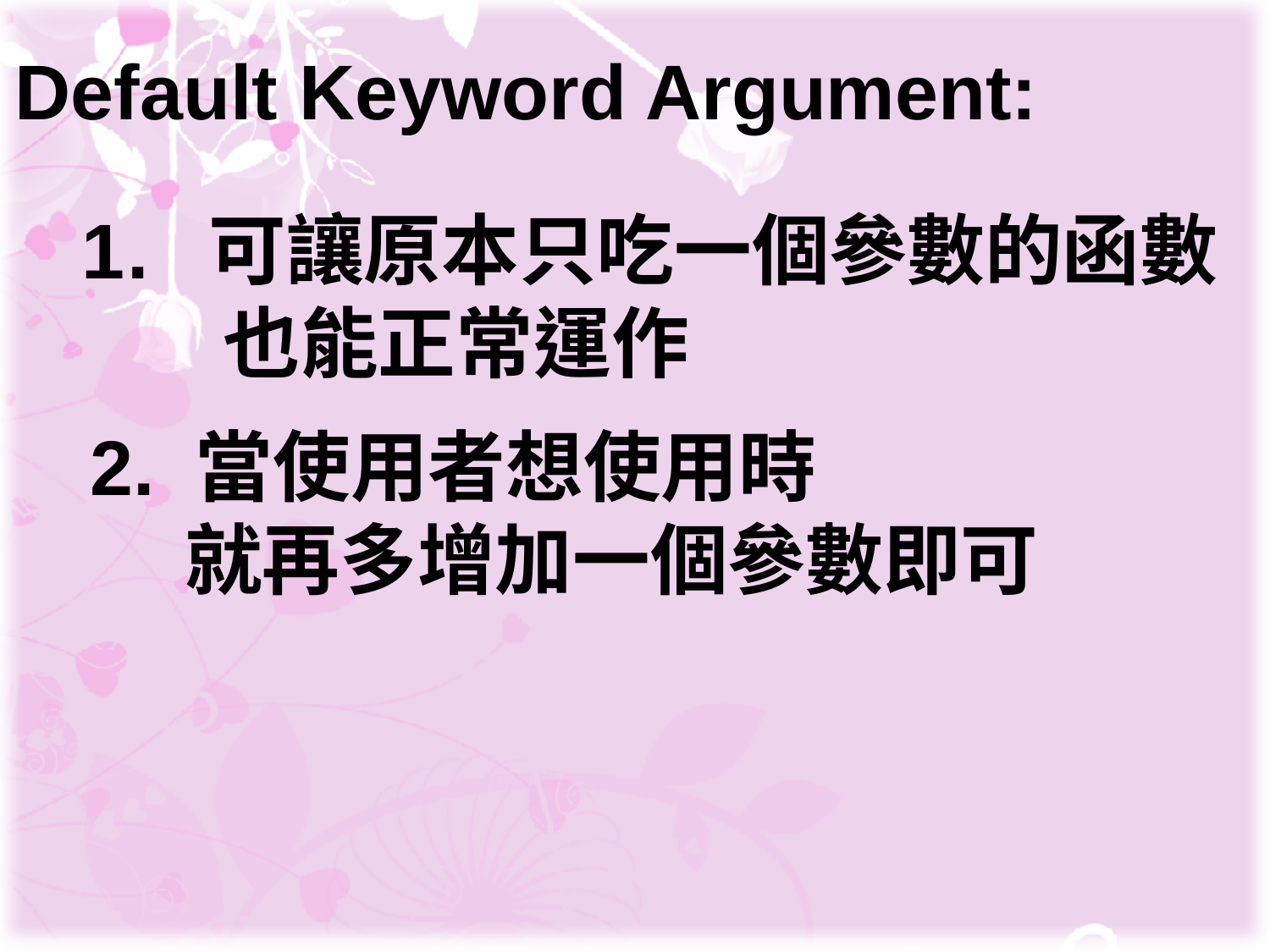

Default Keyword Argument:
可讓原本只吃一個參數的函數
       也能正常運作
2. 當使用者想使用時
就再多增加一個參數即可